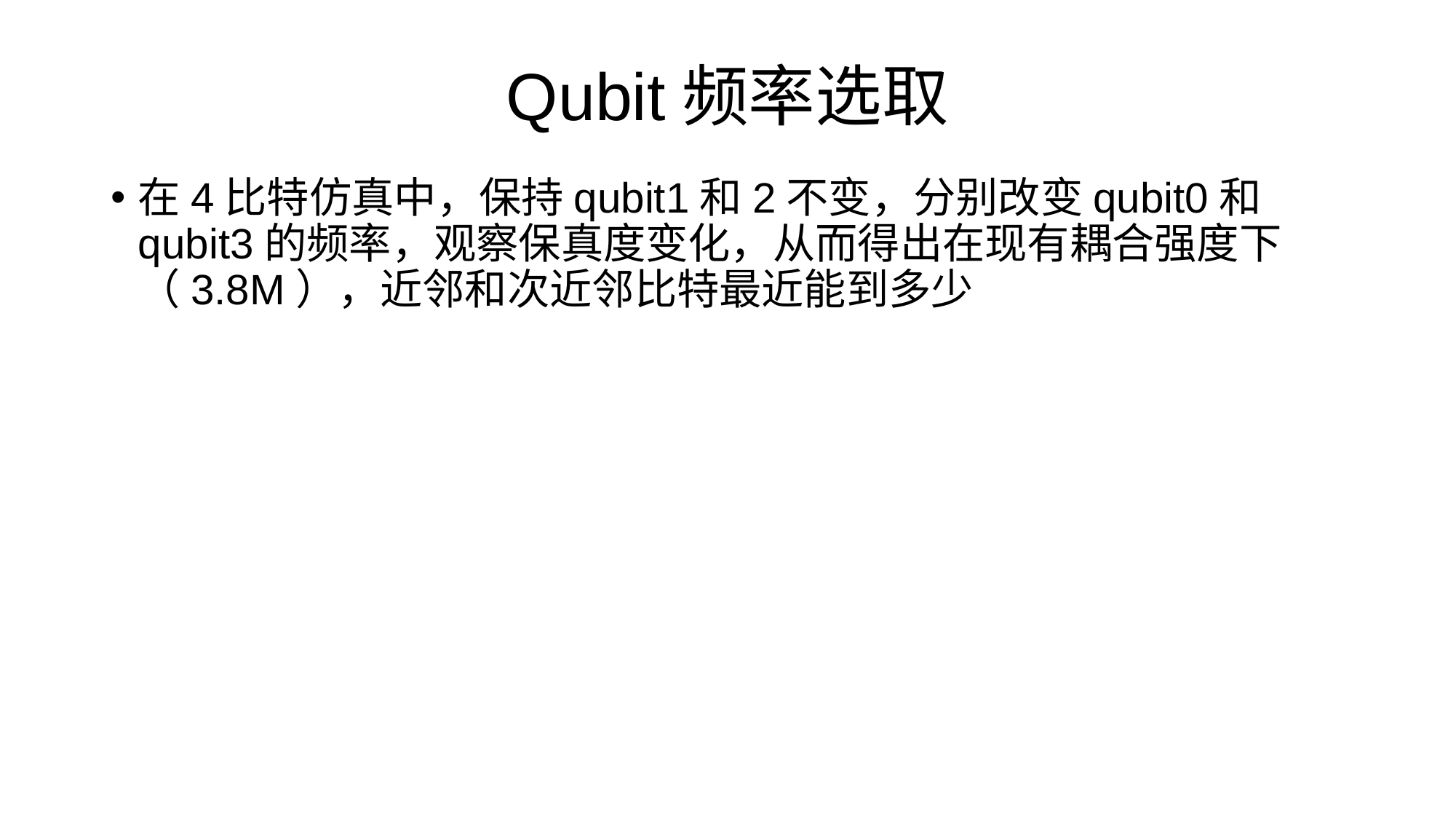

# Qubit频率选取
在4比特仿真中，保持qubit1和2不变，分别改变qubit0和qubit3的频率，观察保真度变化，从而得出在现有耦合强度下（3.8M），近邻和次近邻比特最近能到多少